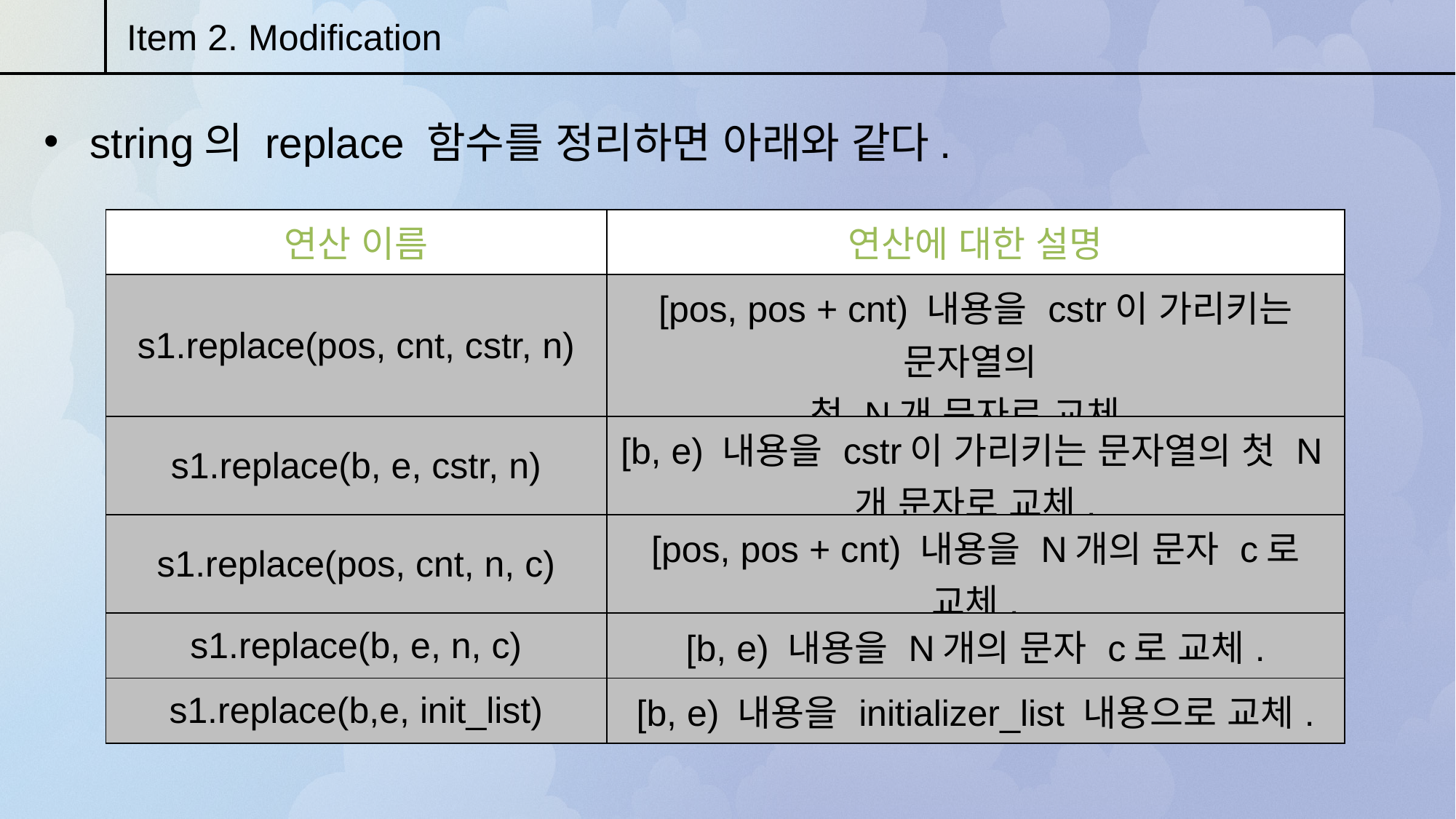

Item 2. Modification
 string의 replace 함수를 정리하면 아래와 같다.
| 연산 이름 | 연산에 대한 설명 |
| --- | --- |
| s1.replace(pos, cnt, cstr, n) | [pos, pos + cnt) 내용을 cstr이 가리키는 문자열의 첫 N개 문자로 교체. |
| s1.replace(b, e, cstr, n) | [b, e) 내용을 cstr이 가리키는 문자열의 첫 N개 문자로 교체. |
| s1.replace(pos, cnt, n, c) | [pos, pos + cnt) 내용을 N개의 문자 c로 교체. |
| s1.replace(b, e, n, c) | [b, e) 내용을 N개의 문자 c로 교체. |
| s1.replace(b,e, init\_list) | [b, e) 내용을 initializer\_list 내용으로 교체. |